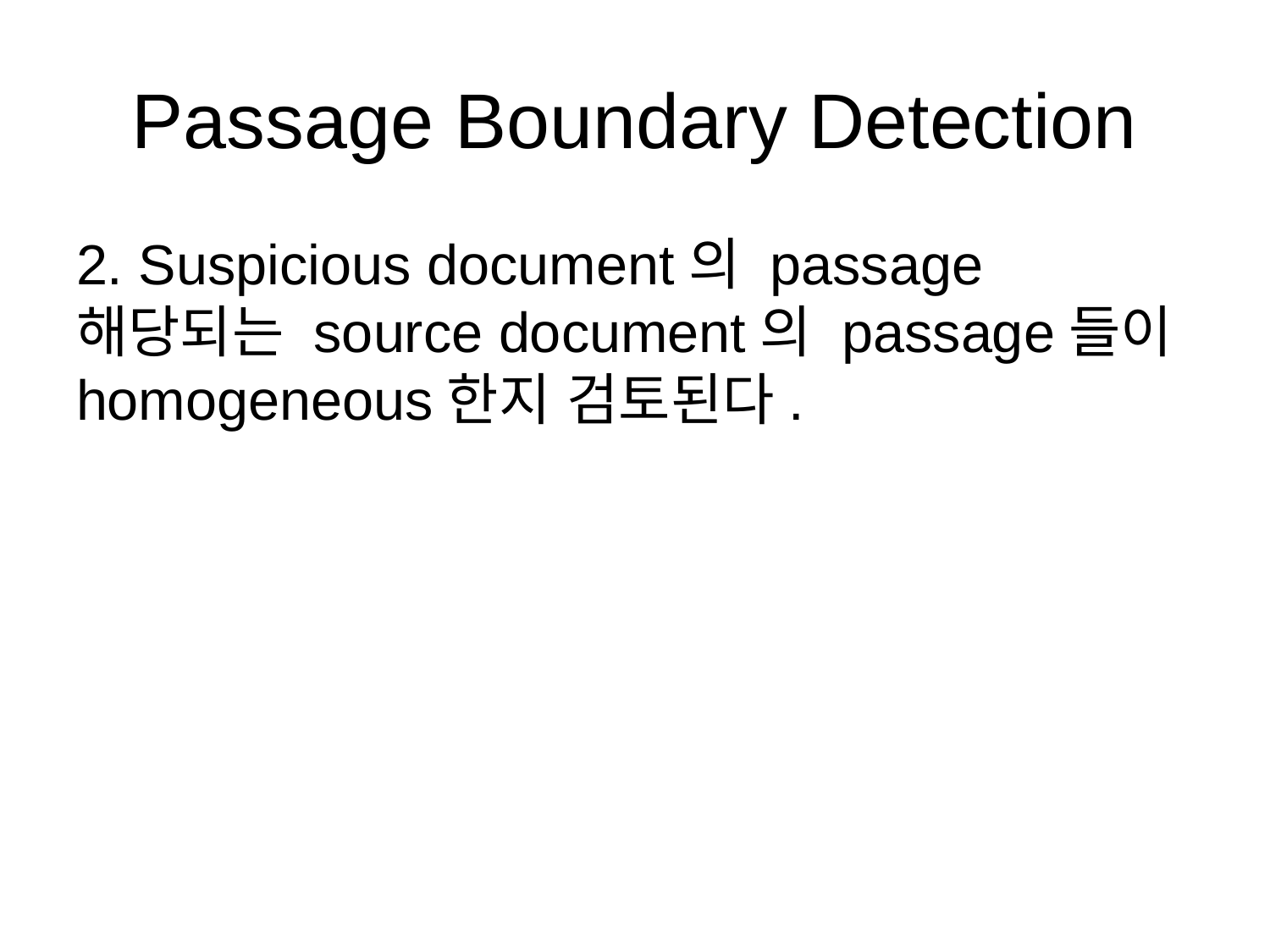

# Passage Boundary Detection
2. Suspicious document의 passage 해당되는 source document의 passage들이 homogeneous한지 검토된다.